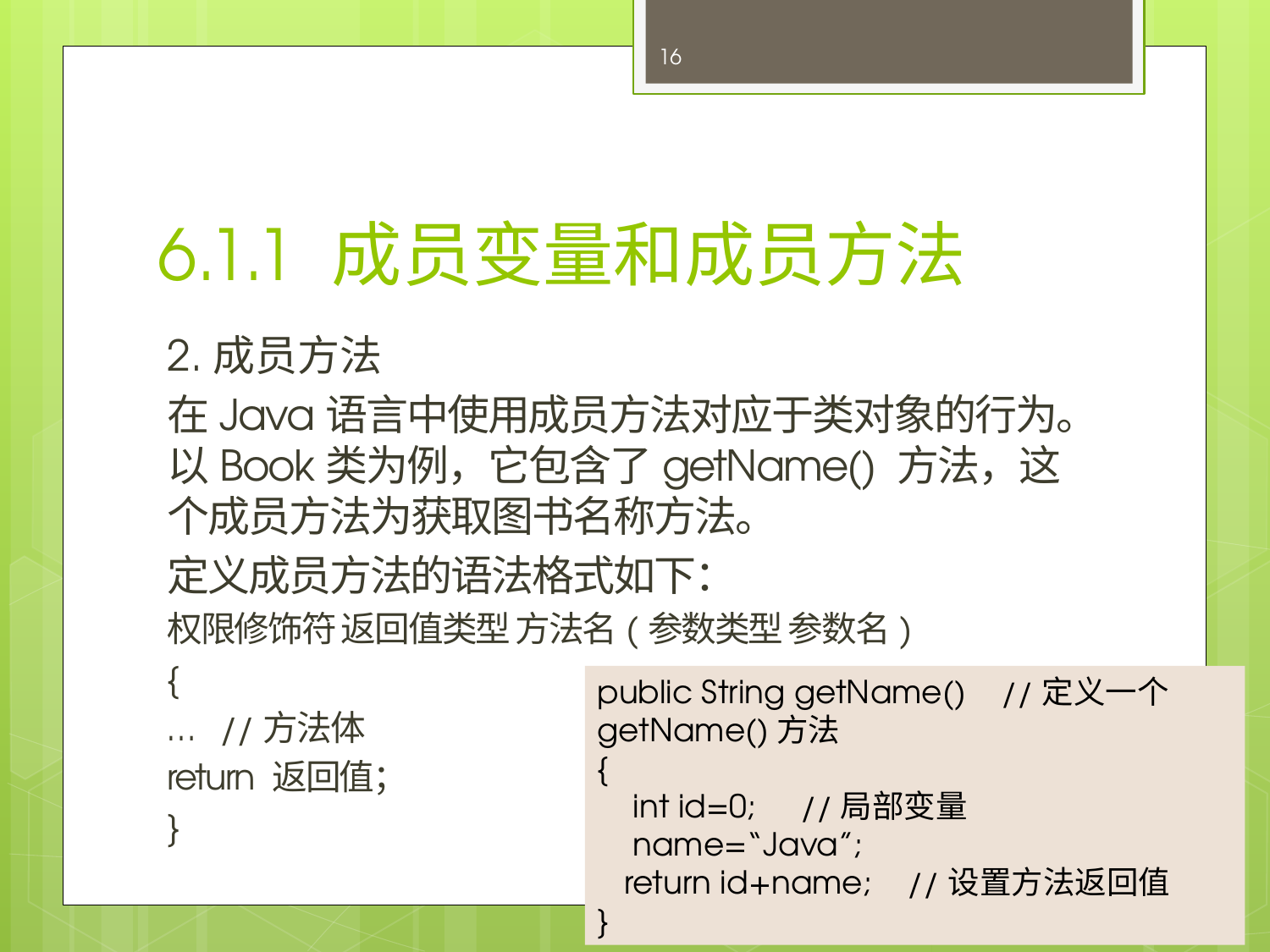

16
# 6.1.1 成员变量和成员方法
2.成员方法
在Java语言中使用成员方法对应于类对象的行为。以Book类为例，它包含了getName() 方法，这个成员方法为获取图书名称方法。
定义成员方法的语法格式如下：
权限修饰符 返回值类型 方法名(参数类型 参数名)
{
…   //方法体
return 返回值；
}
public String getName()    //定义一个getName()方法
{
    int id=0;     //局部变量
    name=“Java”;
   return id+name;    //设置方法返回值
}